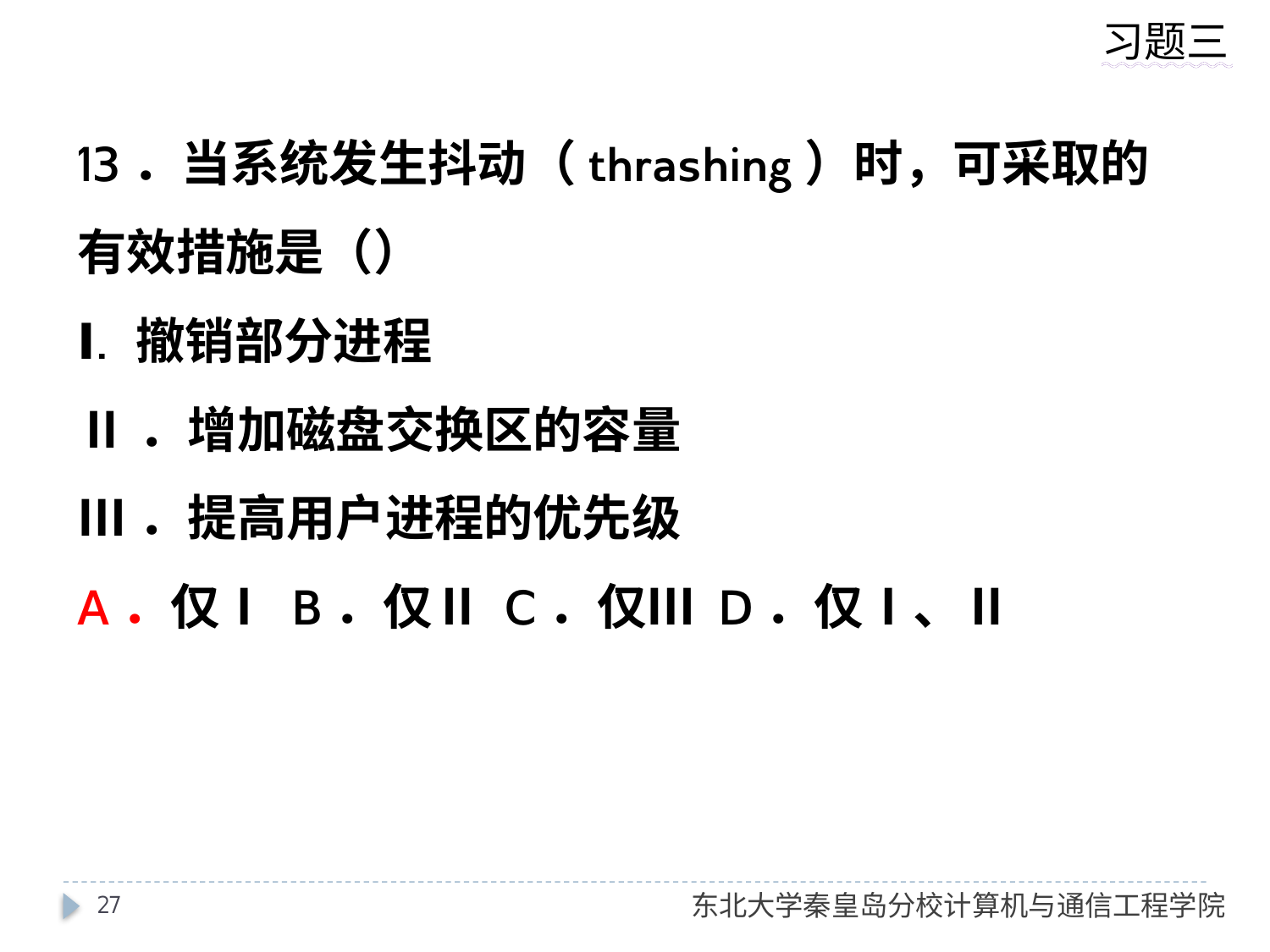

13．当系统发生抖动（thrashing）时，可采取的有效措施是（）
Ⅰ. 撤销部分进程
Ⅱ．增加磁盘交换区的容量
Ⅲ．提高用户进程的优先级
A．仅Ⅰ B．仅Ⅱ C．仅Ⅲ D．仅Ⅰ、Ⅱ
27